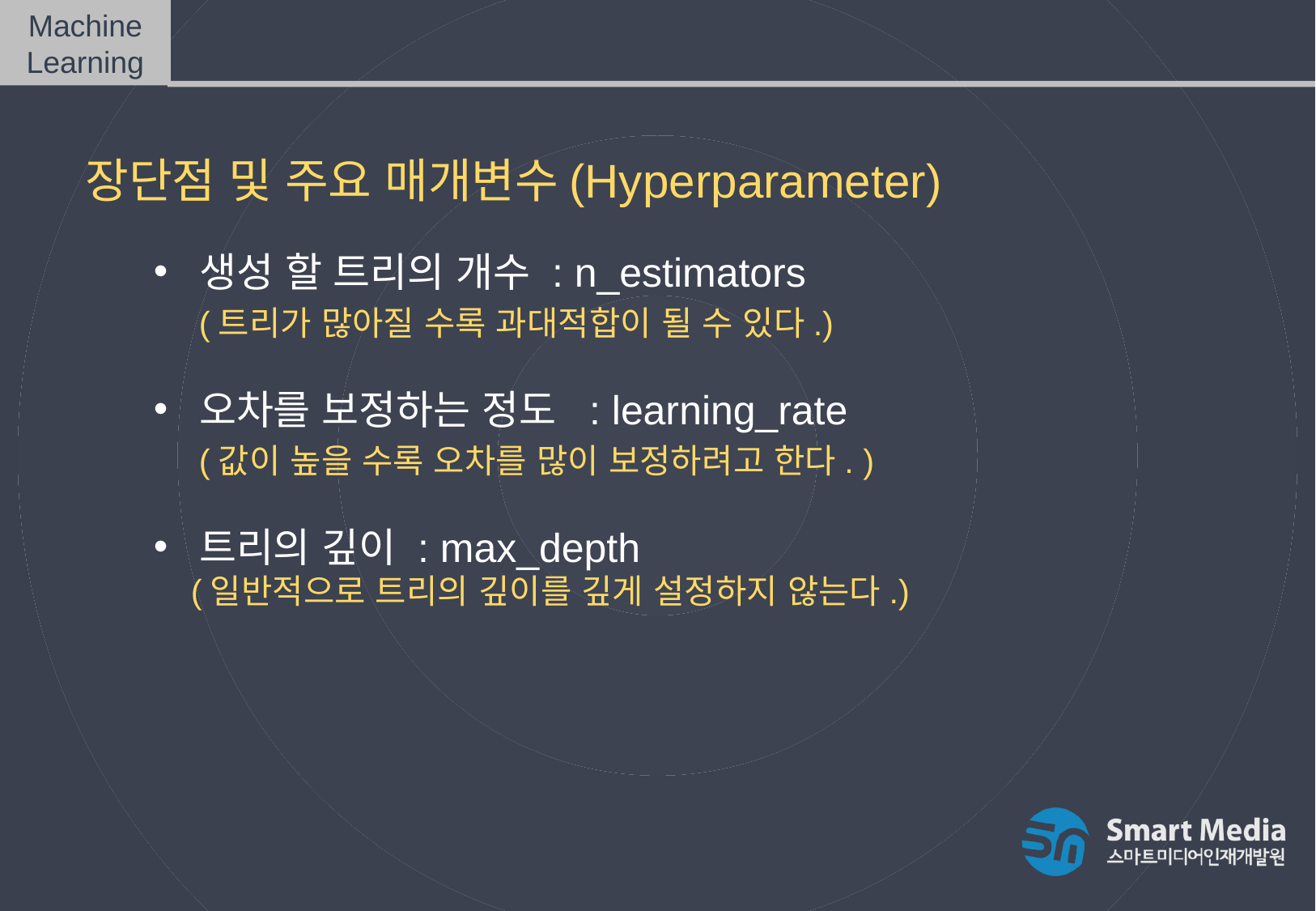

Machine Learning
Decision Tree Ensemble - GradientBoosting

장단점 및 주요 매개변수(Hyperparameter)
생성 할 트리의 개수 : n_estimators
    (트리가 많아질 수록 과대적합이 될 수 있다.)

오차를 보정하는 정도  : learning_rate
    (값이 높을 수록 오차를 많이 보정하려고 한다. )

트리의 깊이 : max_depth
    (일반적으로 트리의 깊이를 깊게 설정하지 않는다.)